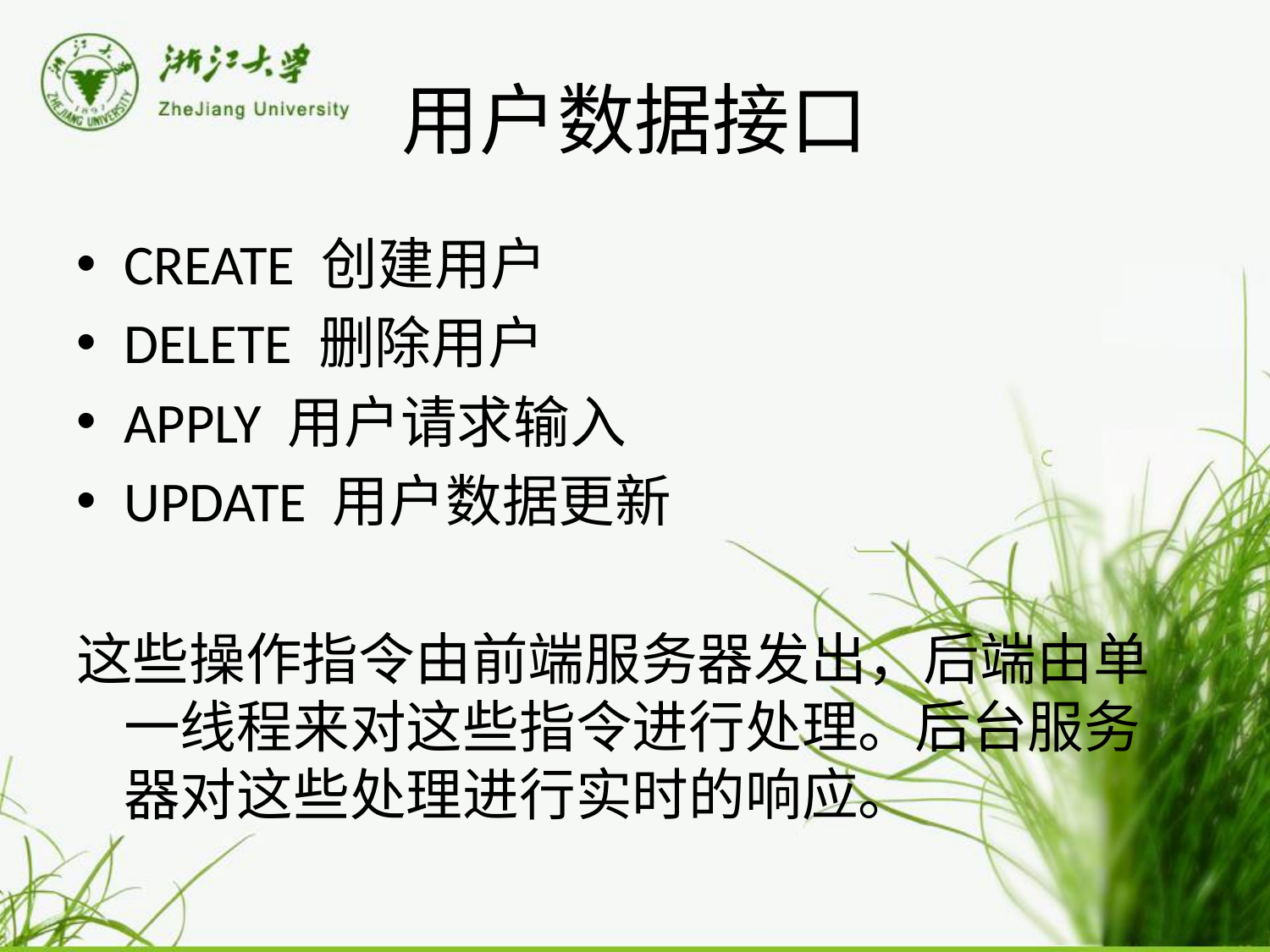

# 用户数据接口
CREATE 创建用户
DELETE 删除用户
APPLY 用户请求输入
UPDATE 用户数据更新

这些操作指令由前端服务器发出，后端由单一线程来对这些指令进行处理。后台服务器对这些处理进行实时的响应。